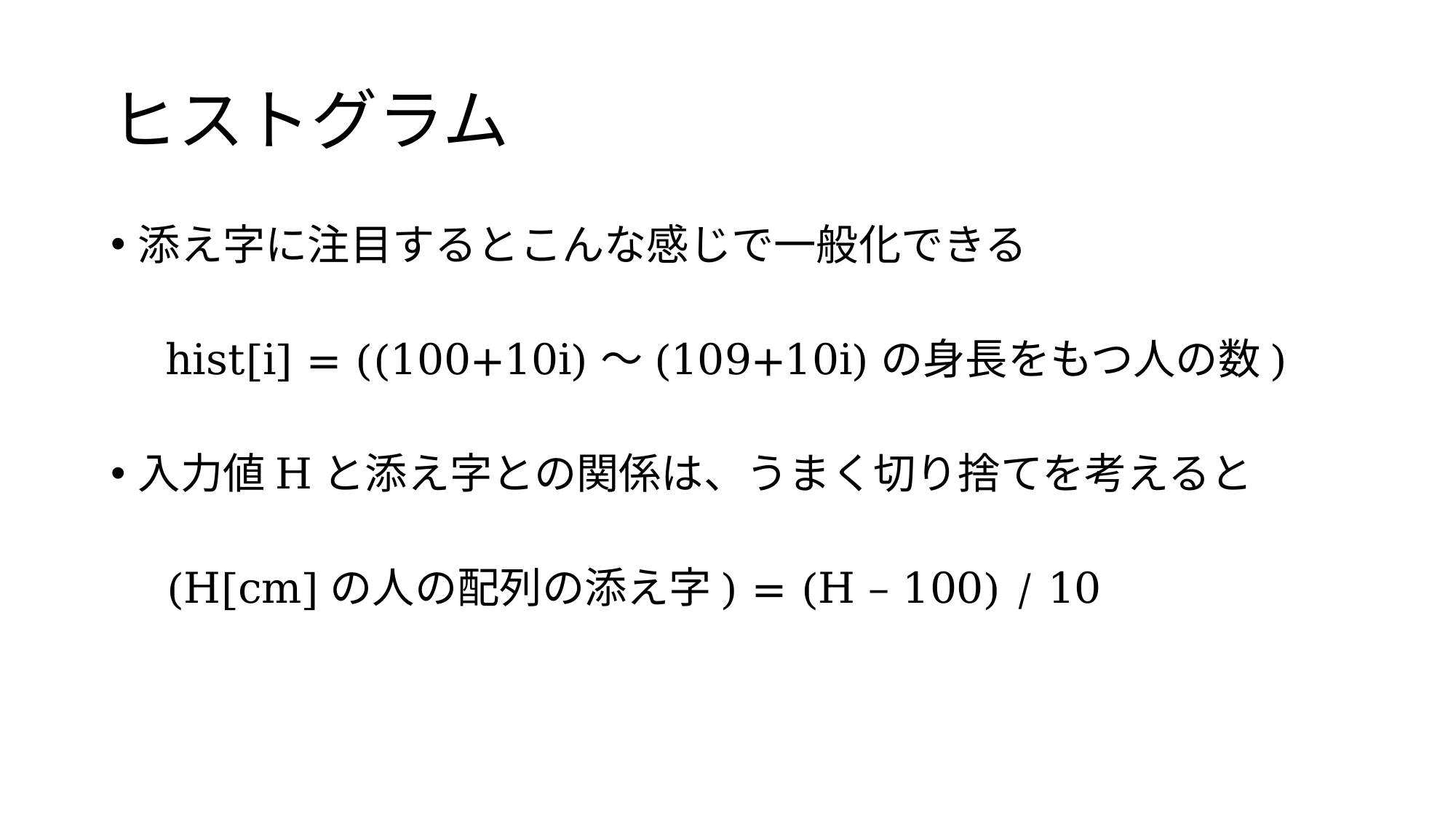

# ヒストグラム
添え字に注目するとこんな感じで一般化できる

hist[i] = ((100+10i)～(109+10i)の身長をもつ人の数)

入力値Hと添え字との関係は、うまく切り捨てを考えると

(H[cm]の人の配列の添え字) = (H – 100) / 10